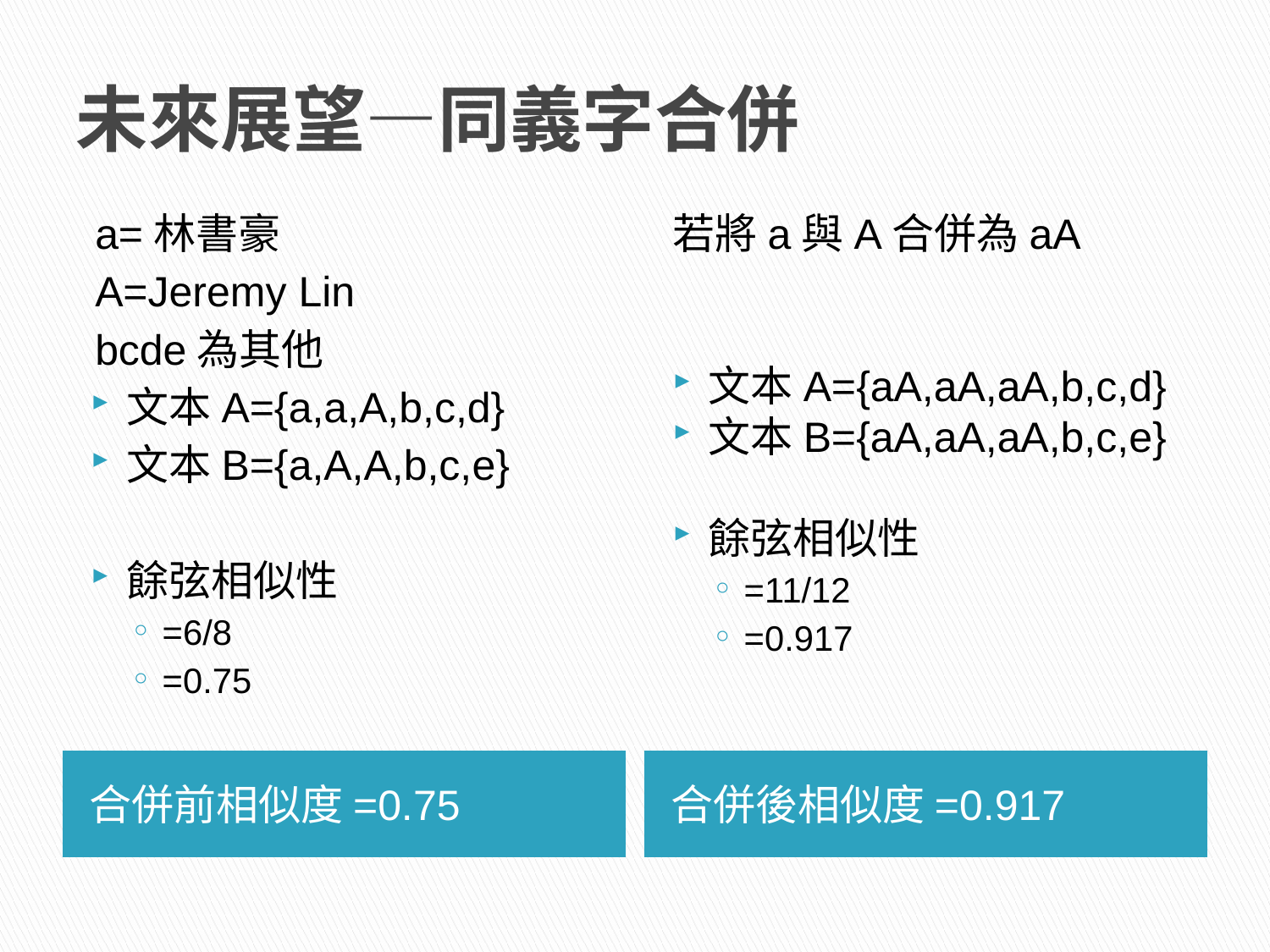

# 未來展望—同義字合併
a=林書豪
A=Jeremy Lin
bcde為其他
文本A={a,a,A,b,c,d}
文本B={a,A,A,b,c,e}

餘弦相似性
=6/8
=0.75

若將a與A合併為aA

文本A={aA,aA,aA,b,c,d}
文本B={aA,aA,aA,b,c,e}

餘弦相似性
=11/12
=0.917

合併前相似度=0.75
合併後相似度=0.917